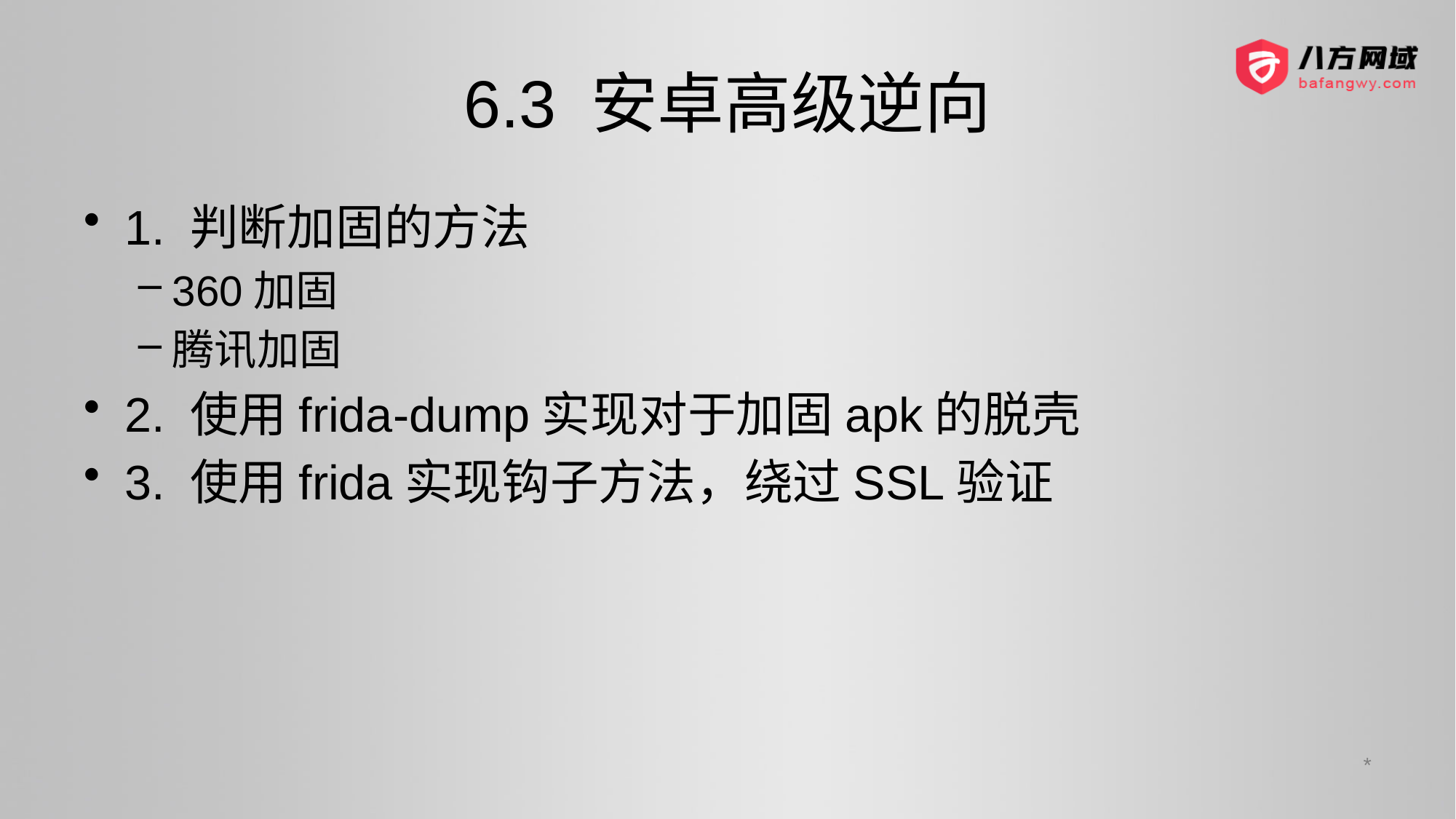

# 6.3 安卓高级逆向
1. 判断加固的方法
360加固
腾讯加固
2. 使用frida-dump实现对于加固apk的脱壳
3. 使用frida实现钩子方法，绕过SSL验证

*